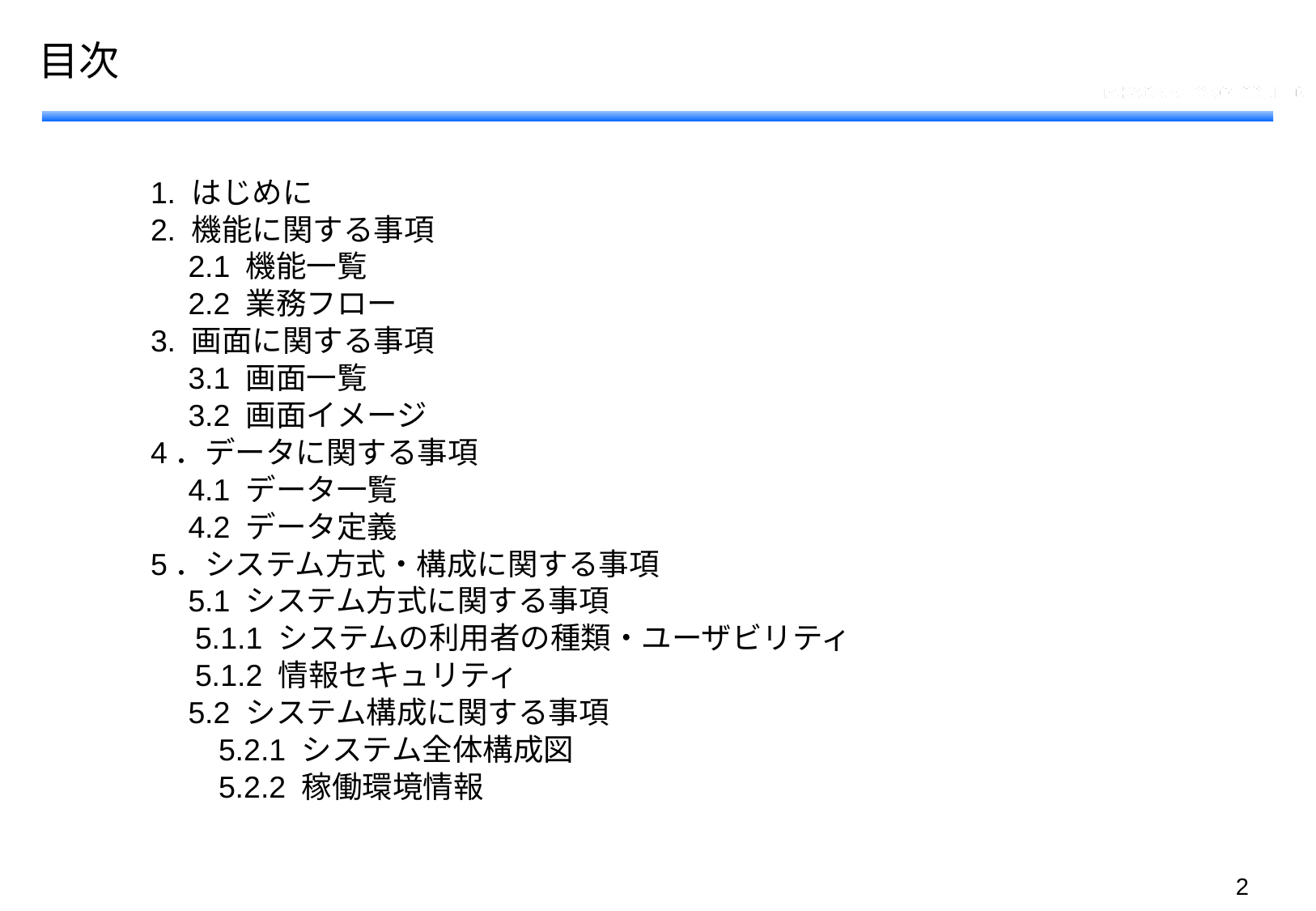

目次
1. はじめに
2. 機能に関する事項
　2.1 機能一覧
　2.2 業務フロー
3. 画面に関する事項
　3.1 画面一覧
　3.2 画面イメージ
4．データに関する事項
　4.1 データ一覧
　4.2 データ定義
5．システム方式・構成に関する事項
　5.1 システム方式に関する事項
　 5.1.1 システムの利用者の種類・ユーザビリティ
　 5.1.2 情報セキュリティ
　5.2 システム構成に関する事項
　　5.2.1 システム全体構成図
　　5.2.2 稼働環境情報

2